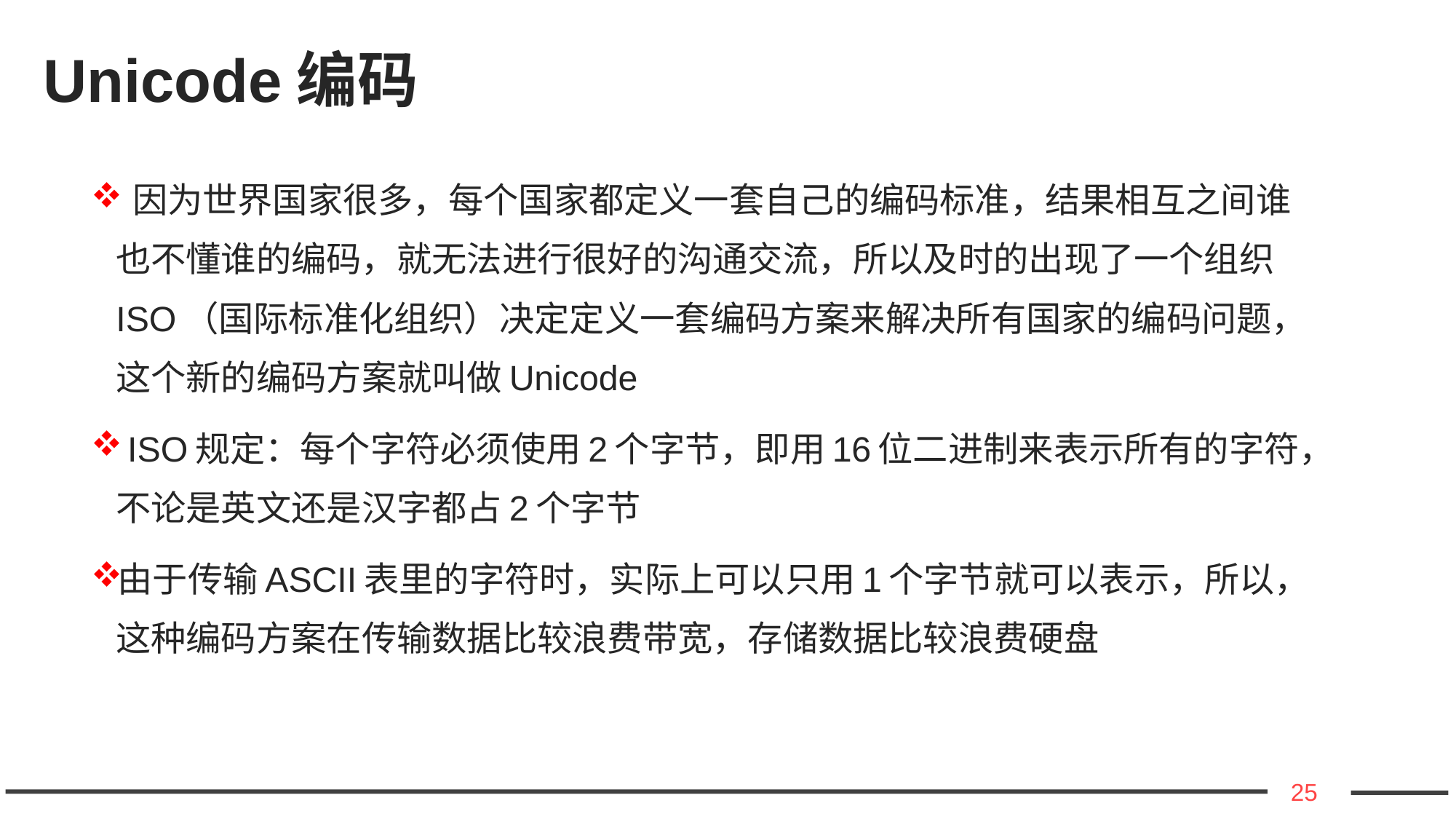

# Unicode编码
 因为世界国家很多，每个国家都定义一套自己的编码标准，结果相互之间谁也不懂谁的编码，就无法进行很好的沟通交流，所以及时的出现了一个组织ISO（国际标准化组织）决定定义一套编码方案来解决所有国家的编码问题，这个新的编码方案就叫做Unicode
 ISO规定：每个字符必须使用2个字节，即用16位二进制来表示所有的字符，不论是英文还是汉字都占2个字节
由于传输ASCII表里的字符时，实际上可以只用1个字节就可以表示，所以，这种编码方案在传输数据比较浪费带宽，存储数据比较浪费硬盘